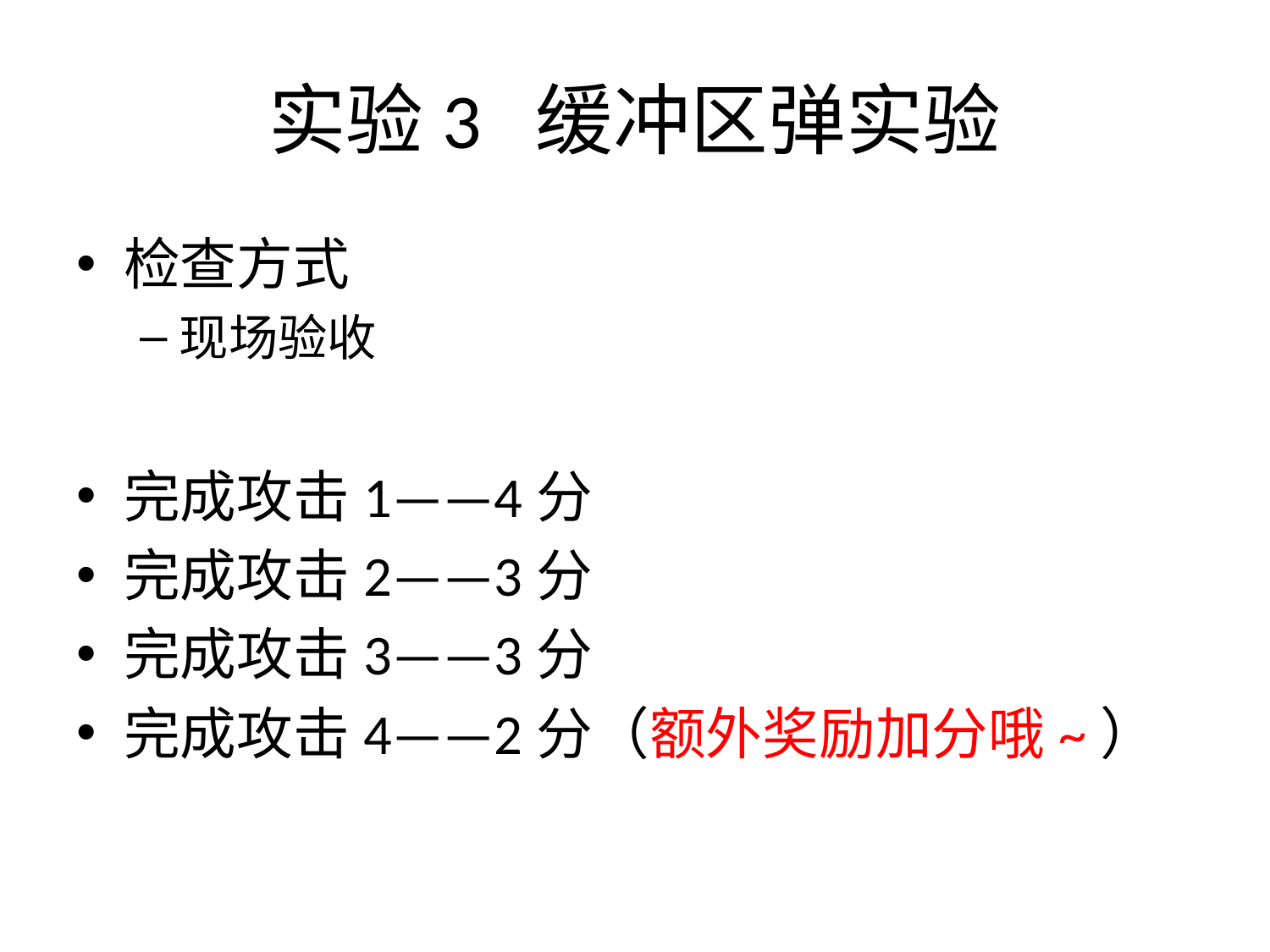

# 实验3  缓冲区弹实验
检查方式
现场验收

完成攻击1——4分
完成攻击2——3分
完成攻击3——3分
完成攻击4——2分（额外奖励加分哦~）